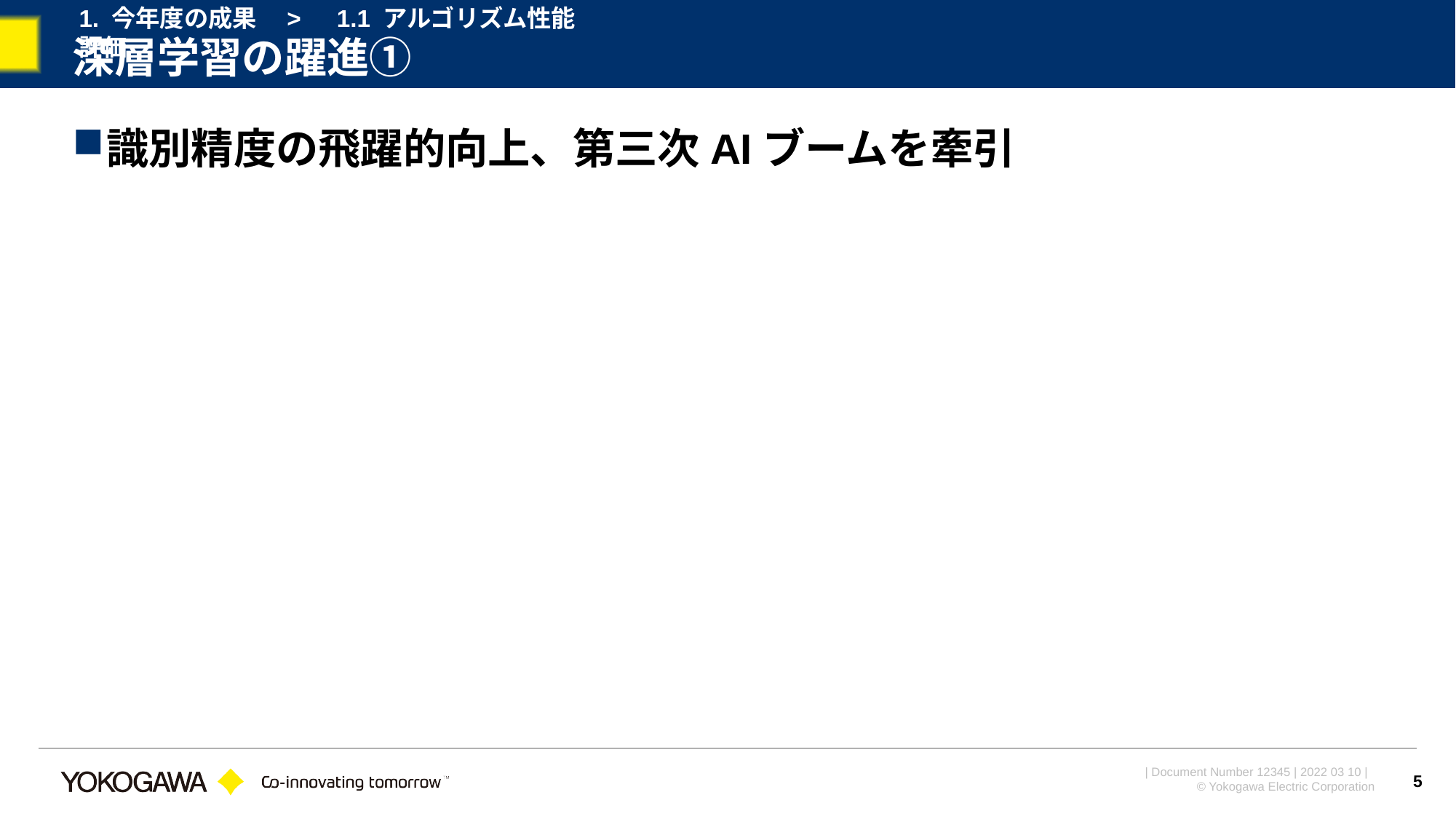

1. 今年度の成果　>　1.1 アルゴリズム性能評価
# 深層学習の躍進①
識別精度の飛躍的向上、第三次AIブームを牽引
5